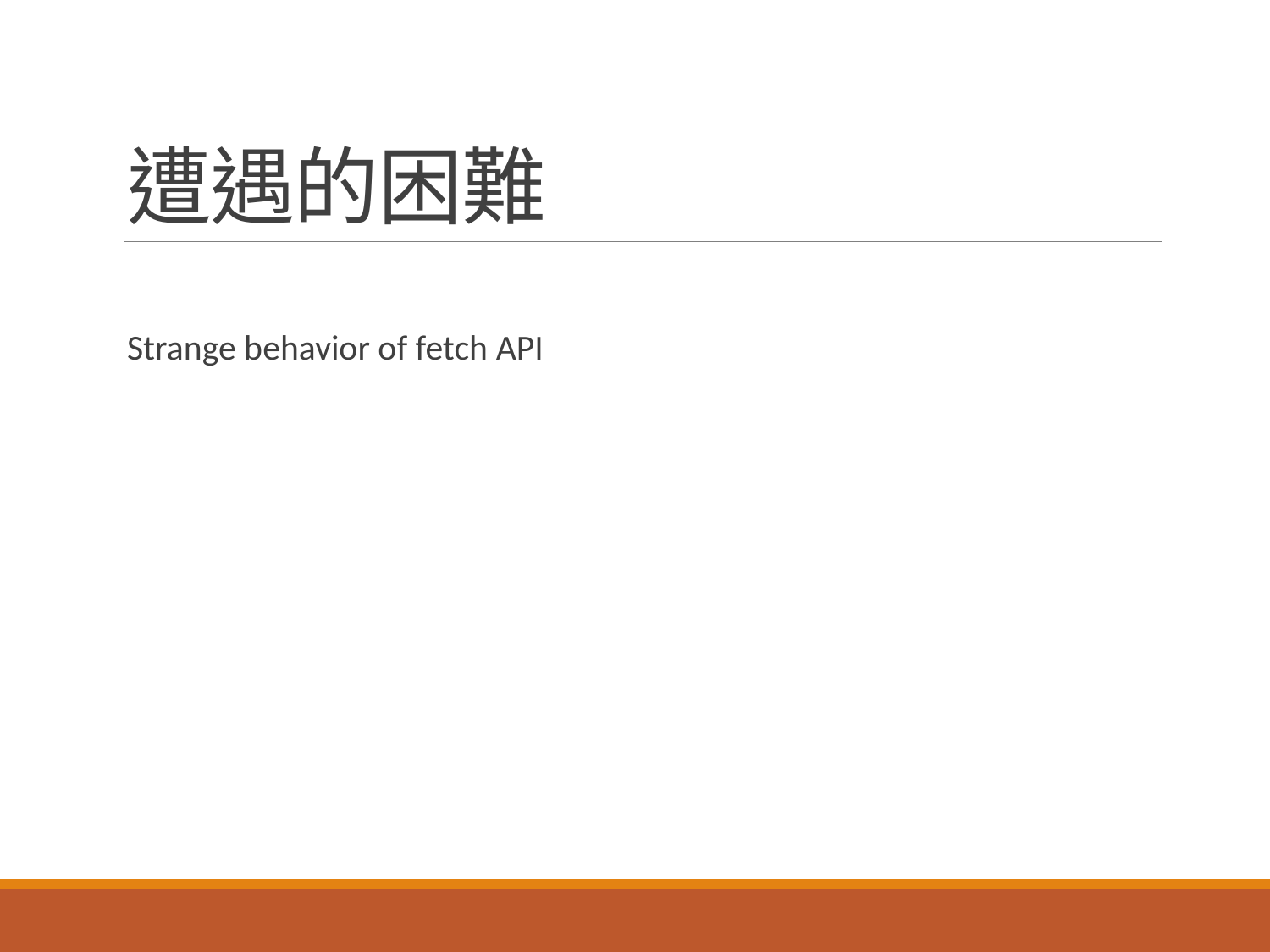

# 遭遇的困難

Strange behavior of fetch API